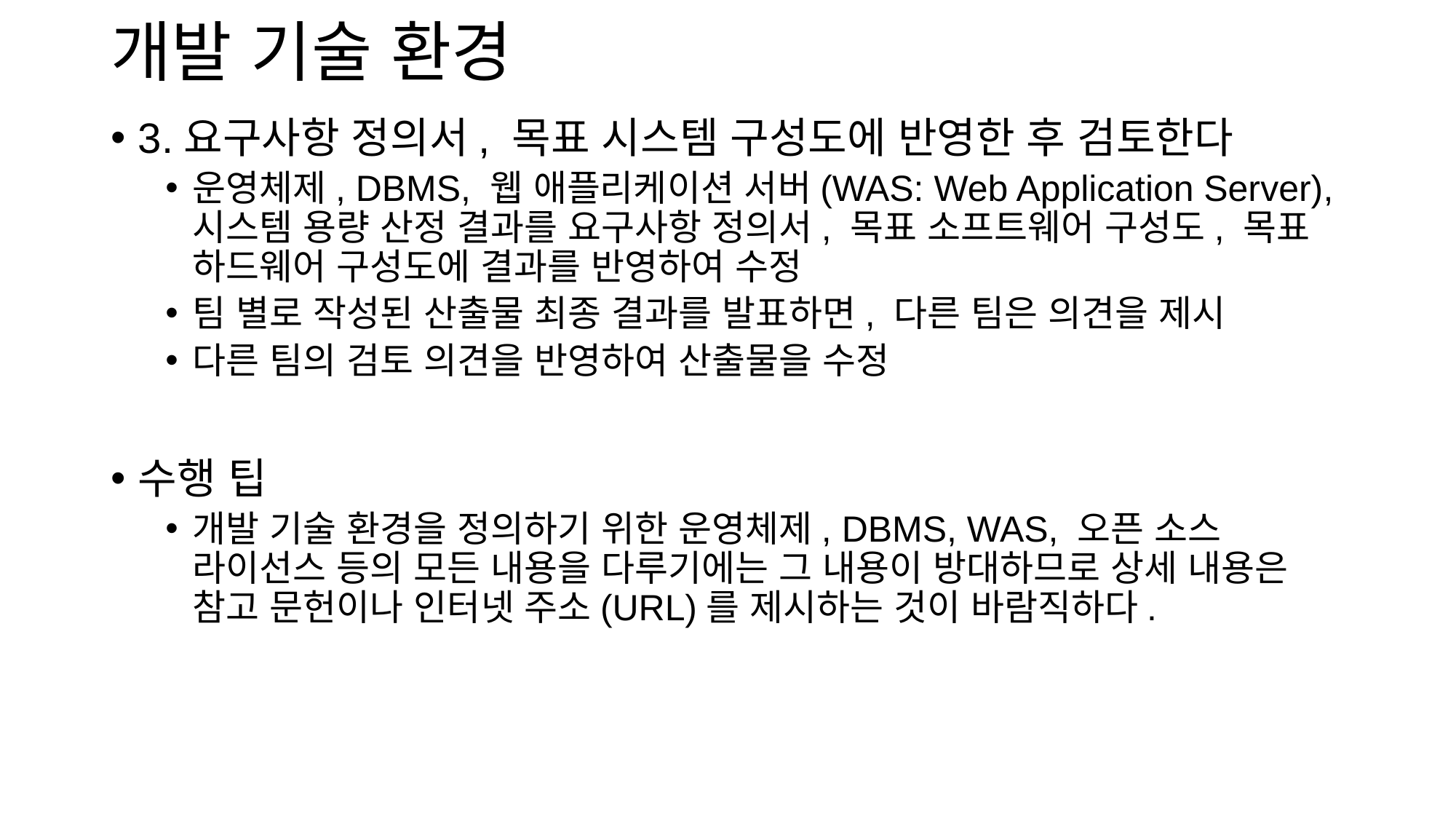

# 개발 기술 환경
3.요구사항 정의서, 목표 시스템 구성도에 반영한 후 검토한다
운영체제, DBMS, 웹 애플리케이션 서버(WAS: Web Application Server), 시스템 용량 산정 결과를 요구사항 정의서, 목표 소프트웨어 구성도, 목표 하드웨어 구성도에 결과를 반영하여 수정
팀 별로 작성된 산출물 최종 결과를 발표하면, 다른 팀은 의견을 제시
다른 팀의 검토 의견을 반영하여 산출물을 수정

수행 팁
개발 기술 환경을 정의하기 위한 운영체제, DBMS, WAS, 오픈 소스 라이선스 등의 모든 내용을 다루기에는 그 내용이 방대하므로 상세 내용은 참고 문헌이나 인터넷 주소(URL)를 제시하는 것이 바람직하다.